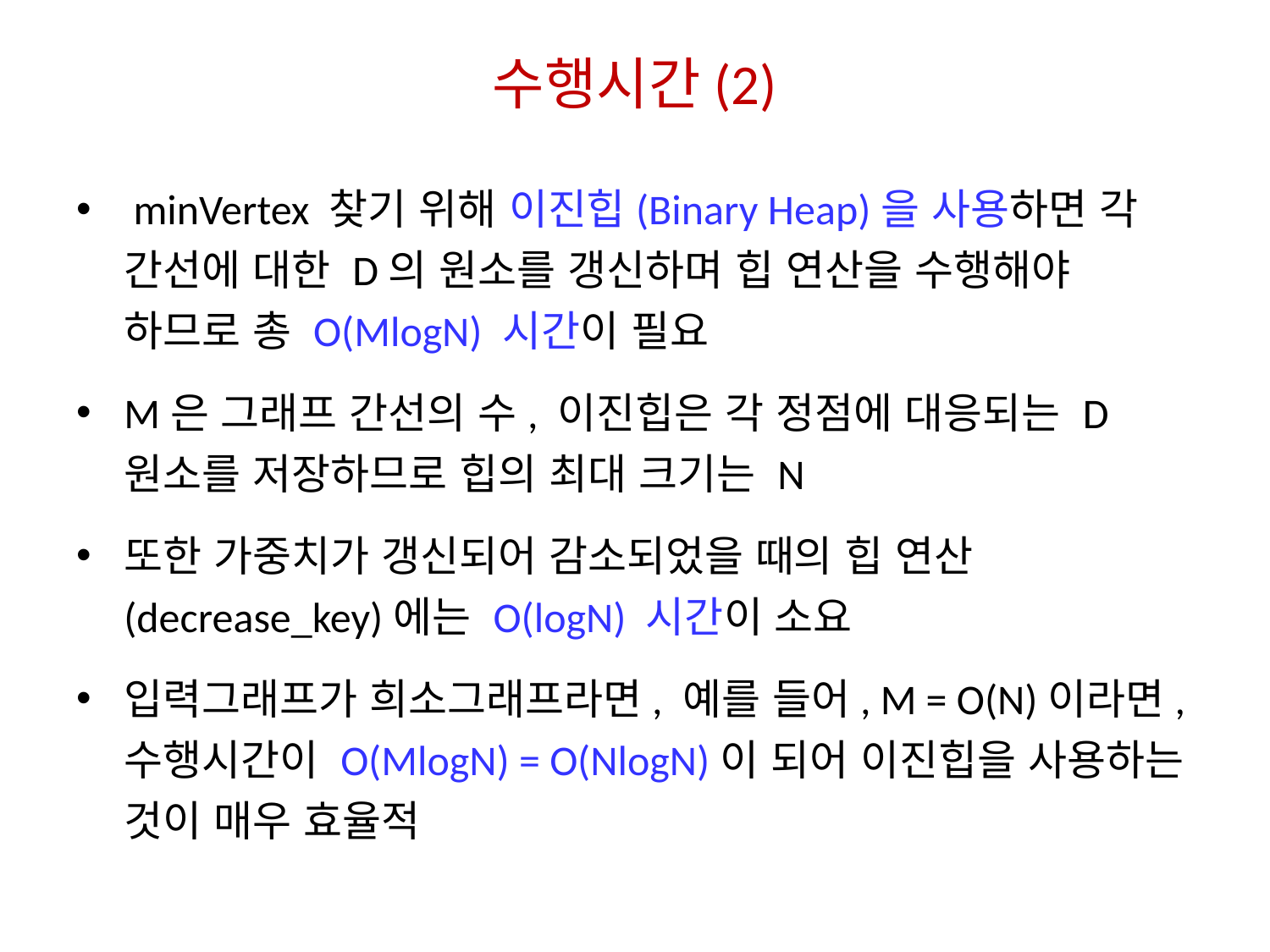

# 수행시간(2)
 minVertex 찾기 위해 이진힙(Binary Heap)을 사용하면 각 간선에 대한 D의 원소를 갱신하며 힙 연산을 수행해야 하므로 총 O(MlogN) 시간이 필요
M은 그래프 간선의 수, 이진힙은 각 정점에 대응되는 D원소를 저장하므로 힙의 최대 크기는 N
또한 가중치가 갱신되어 감소되었을 때의 힙 연산(decrease_key)에는 O(logN) 시간이 소요
입력그래프가 희소그래프라면, 예를 들어, M = O(N)이라면, 수행시간이 O(MlogN) = O(NlogN)이 되어 이진힙을 사용하는 것이 매우 효율적